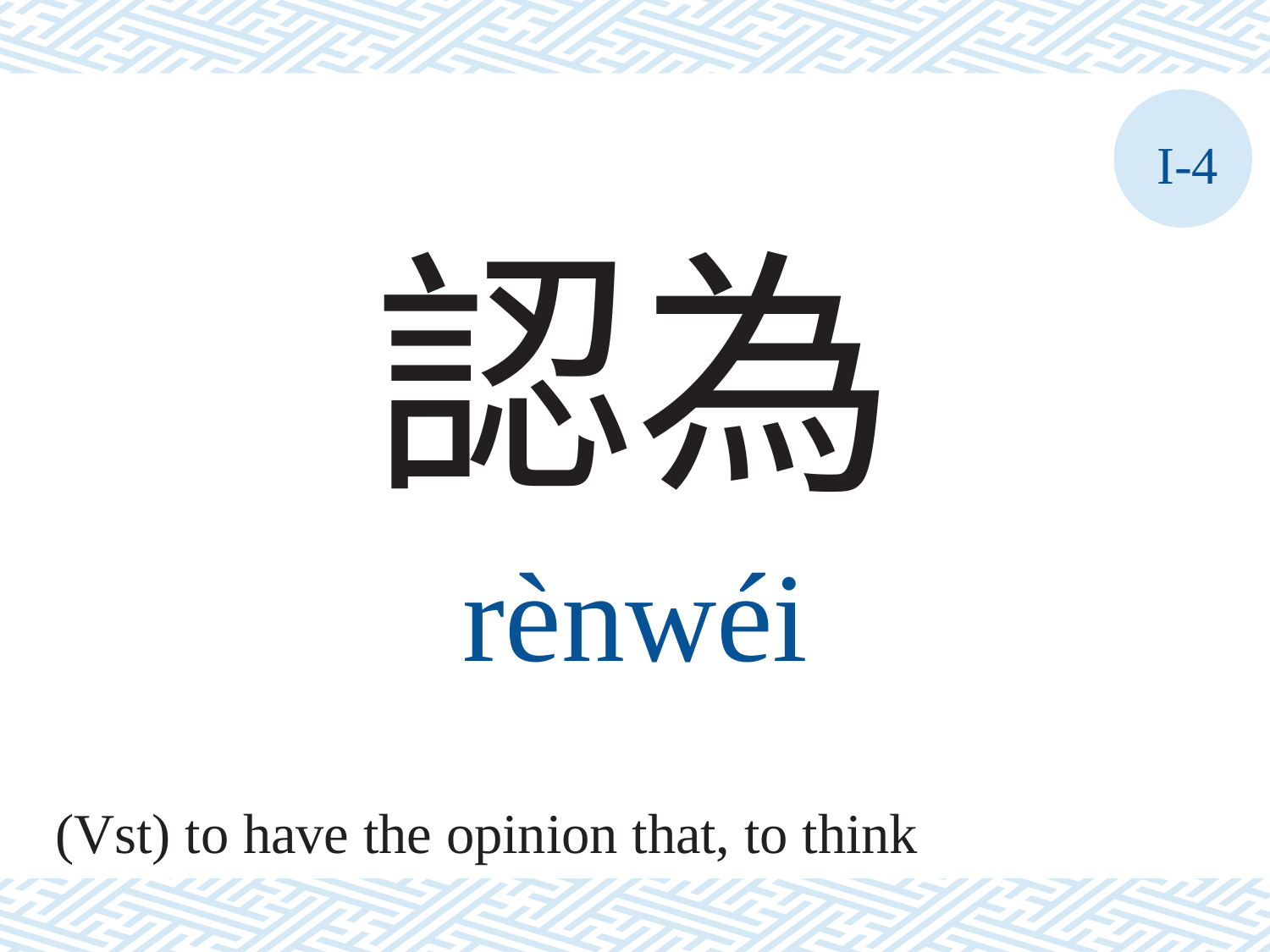

I-4
認為
rènwéi
(Vst) to have the opinion that, to think